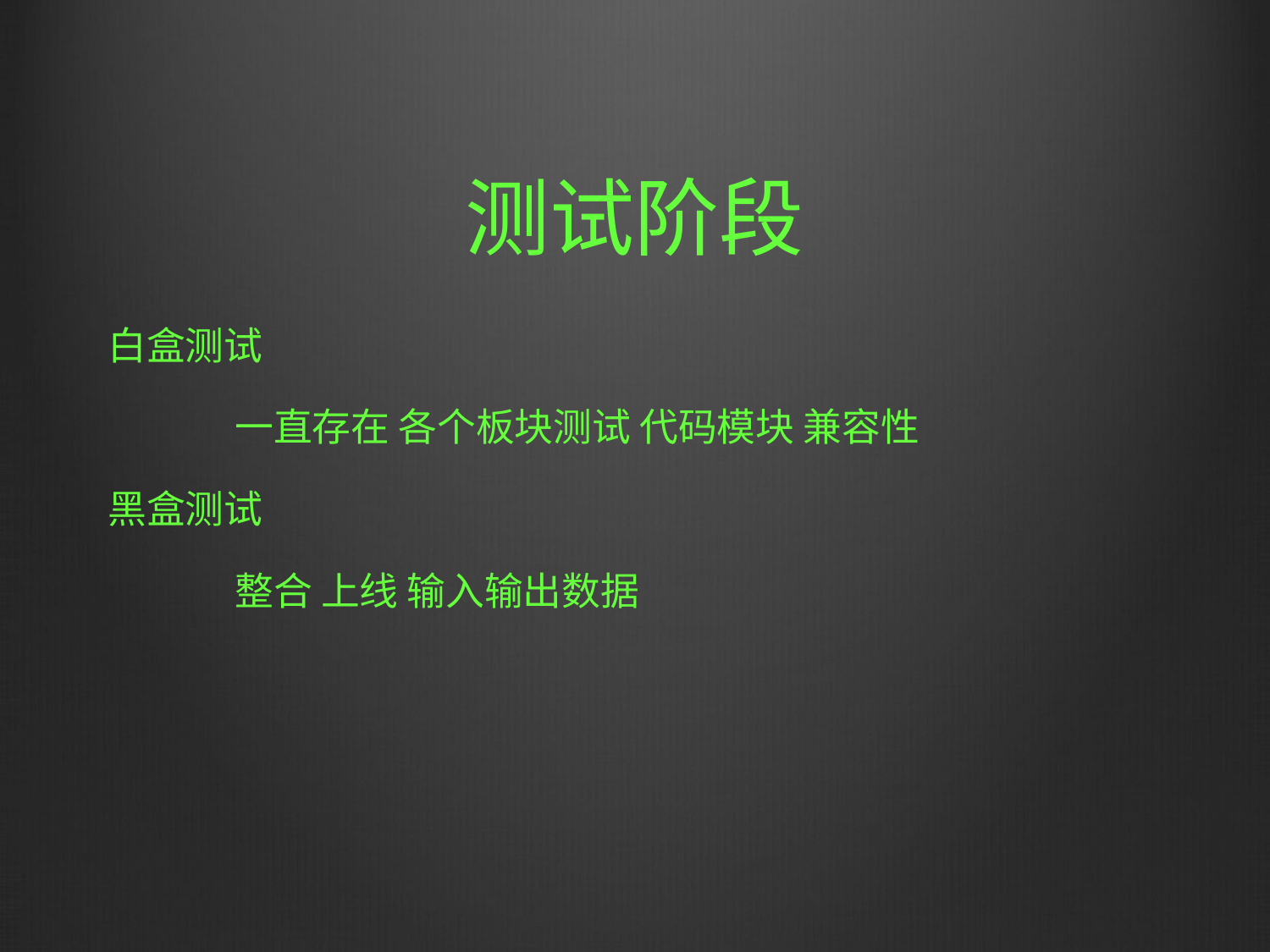

# 测试阶段
白盒测试
	一直存在 各个板块测试 代码模块 兼容性
黑盒测试
	整合 上线 输入输出数据